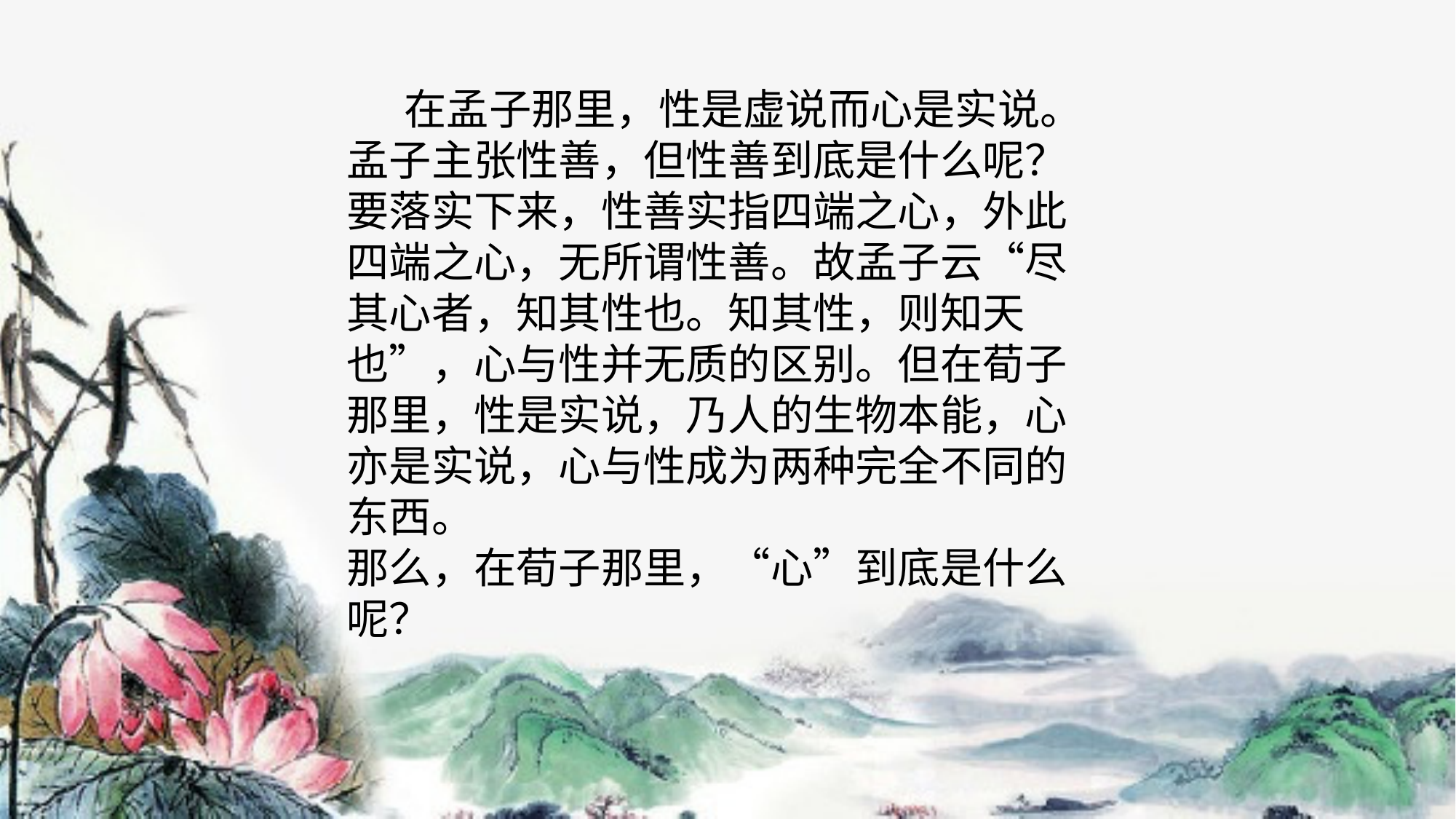

在孟子那里，性是虚说而心是实说。孟子主张性善，但性善到底是什么呢？要落实下来，性善实指四端之心，外此四端之心，无所谓性善。故孟子云“尽其心者，知其性也。知其性，则知天也”，心与性并无质的区别。但在荀子那里，性是实说，乃人的生物本能，心亦是实说，心与性成为两种完全不同的东西。
那么，在荀子那里，“心”到底是什么呢？